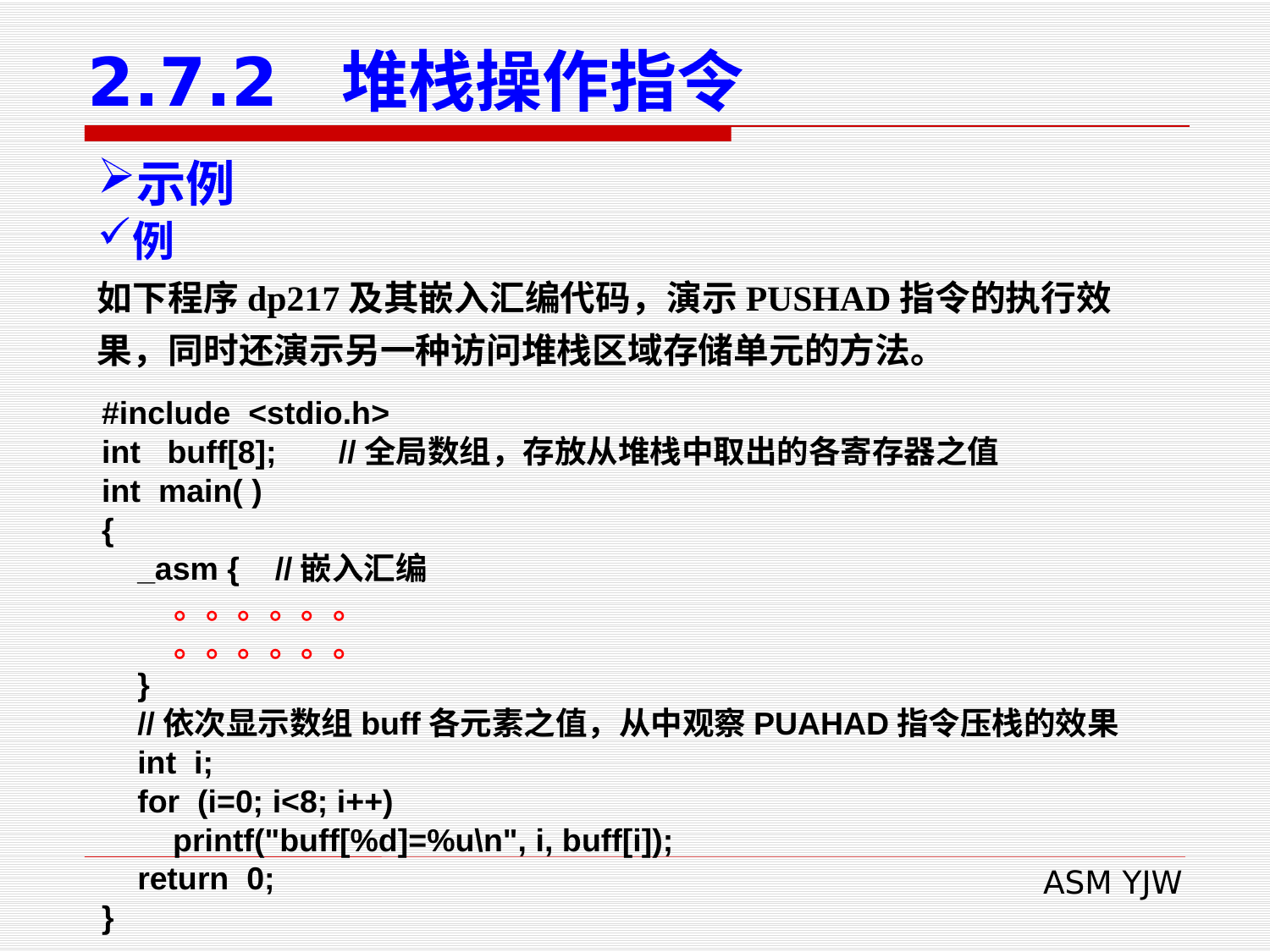

# 2.7.2  堆栈操作指令
示例
例
如下程序dp217及其嵌入汇编代码，演示PUSHAD指令的执行效果，同时还演示另一种访问堆栈区域存储单元的方法。

#include  <stdio.h>
int   buff[8];       //全局数组，存放从堆栈中取出的各寄存器之值
int  main( )
{
    _asm {    //嵌入汇编
         。。。。。。
         。。。。。。
    }
    //依次显示数组buff各元素之值，从中观察PUAHAD指令压栈的效果
    int  i;
    for  (i=0; i<8; i++)
        printf("buff[%d]=%u\n", i, buff[i]);
    return  0;
}